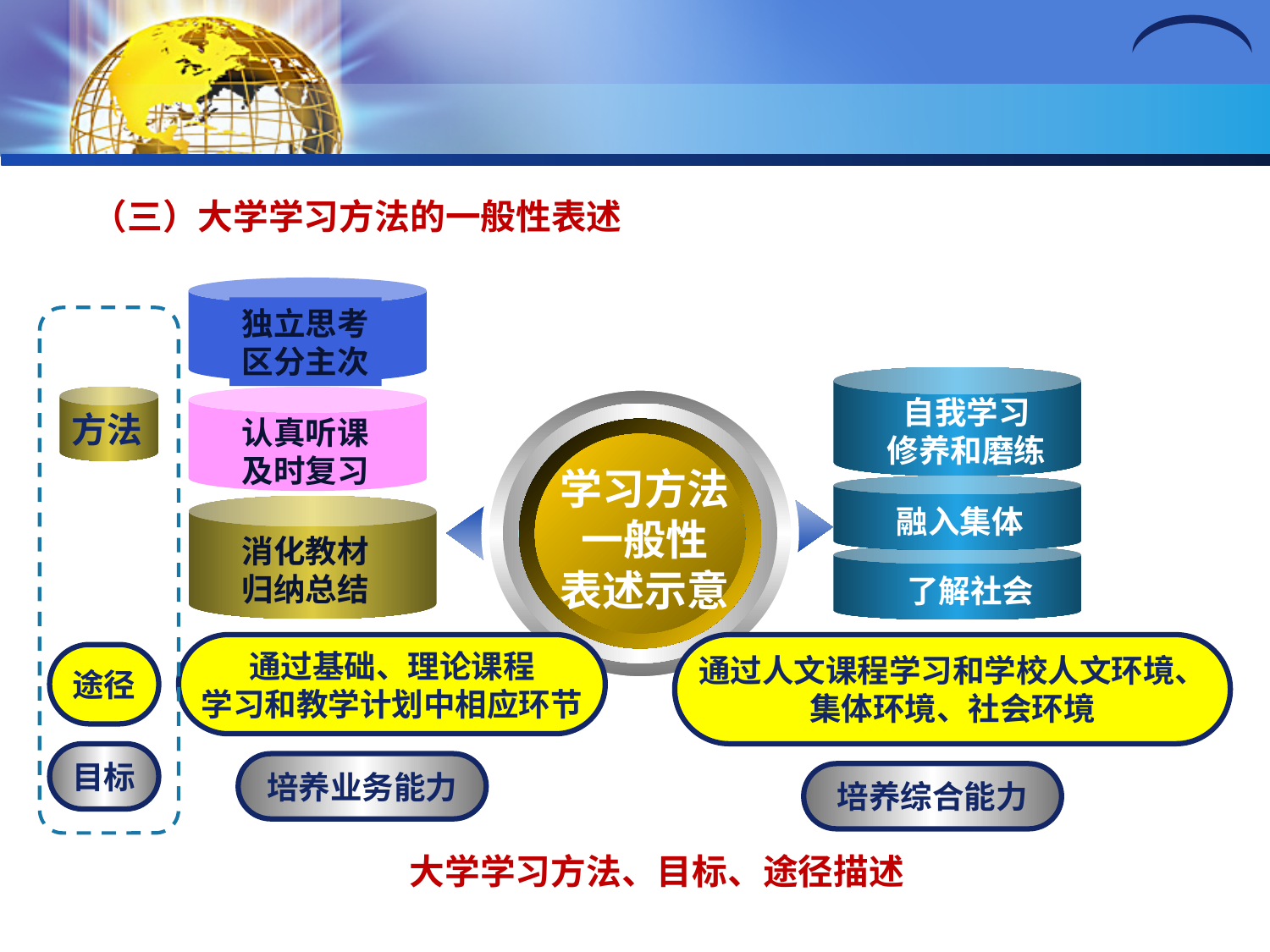

（三）大学学习方法的一般性表述

独立思考
区分主次

自我学习
修养和磨练

融入集体

了解社会
方法

认真听课
及时复习

学习方法
一般性
表述示意

Text

消化教材
归纳总结
通过基础、理论课程
学习和教学计划中相应环节
通过人文课程学习和学校人文环境、
集体环境、社会环境
途径
目标
培养业务能力
培养综合能力
大学学习方法、目标、途径描述